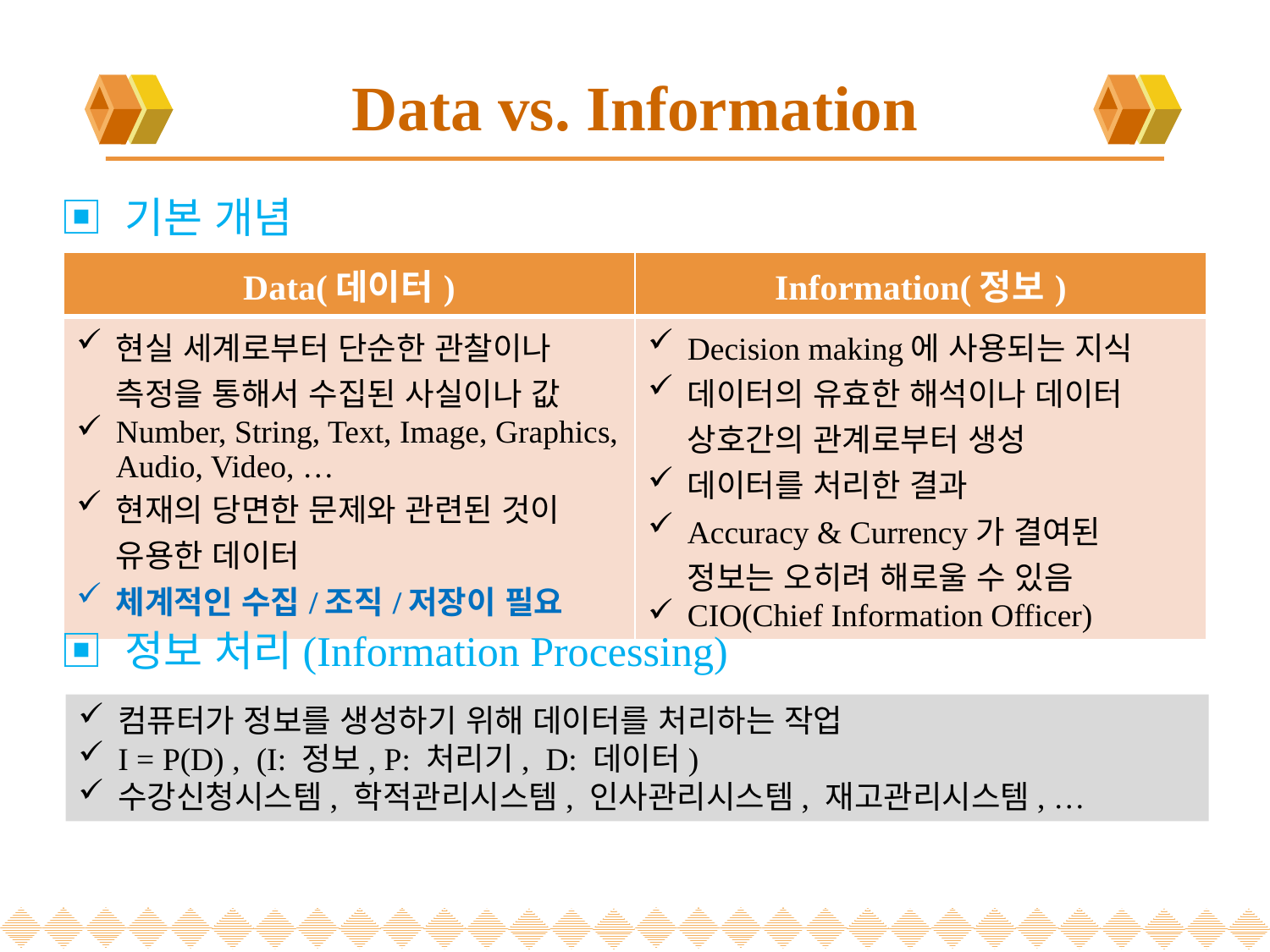

# Data vs. Information
▣ 기본 개념
| Data(데이터) | Information(정보) |
| --- | --- |
| 현실 세계로부터 단순한 관찰이나 측정을 통해서 수집된 사실이나 값 Number, String, Text, Image, Graphics, Audio, Video, … 현재의 당면한 문제와 관련된 것이 유용한 데이터 체계적인 수집/조직/저장이 필요 | Decision making에 사용되는 지식 데이터의 유효한 해석이나 데이터 상호간의 관계로부터 생성 데이터를 처리한 결과 Accuracy & Currency가 결여된 정보는 오히려 해로울 수 있음 CIO(Chief Information Officer) |
▣ 정보 처리(Information Processing)
컴퓨터가 정보를 생성하기 위해 데이터를 처리하는 작업
I = P(D) ,  (I: 정보, P: 처리기,  D: 데이터)
수강신청시스템, 학적관리시스템, 인사관리시스템, 재고관리시스템, …